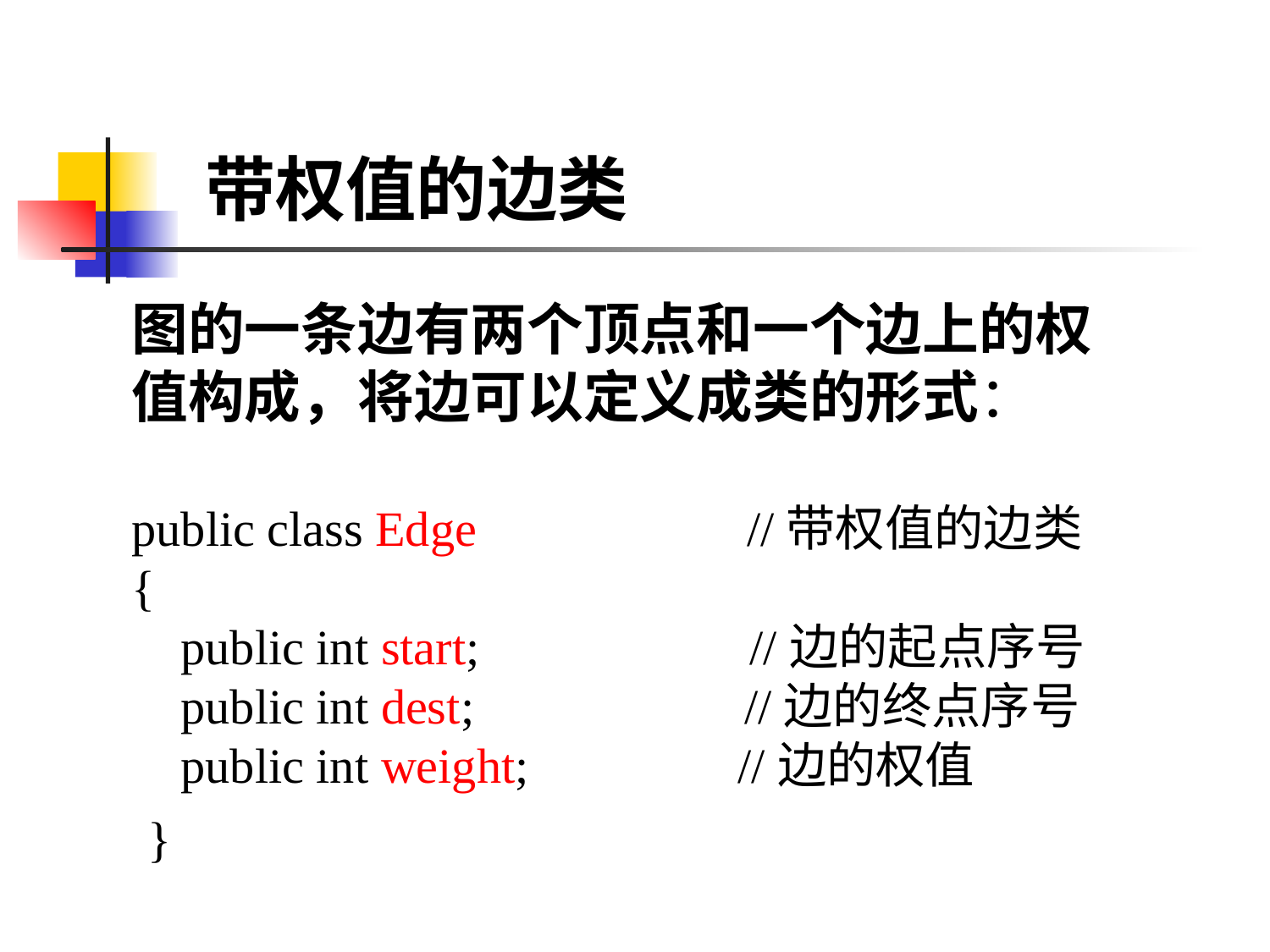

带权值的边类
图的一条边有两个顶点和一个边上的权值构成，将边可以定义成类的形式：

public class Edge                      //带权值的边类
{
    public int start;                      //边的起点序号
    public int dest;                      //边的终点序号
    public int weight;                 //边的权值
 }
33